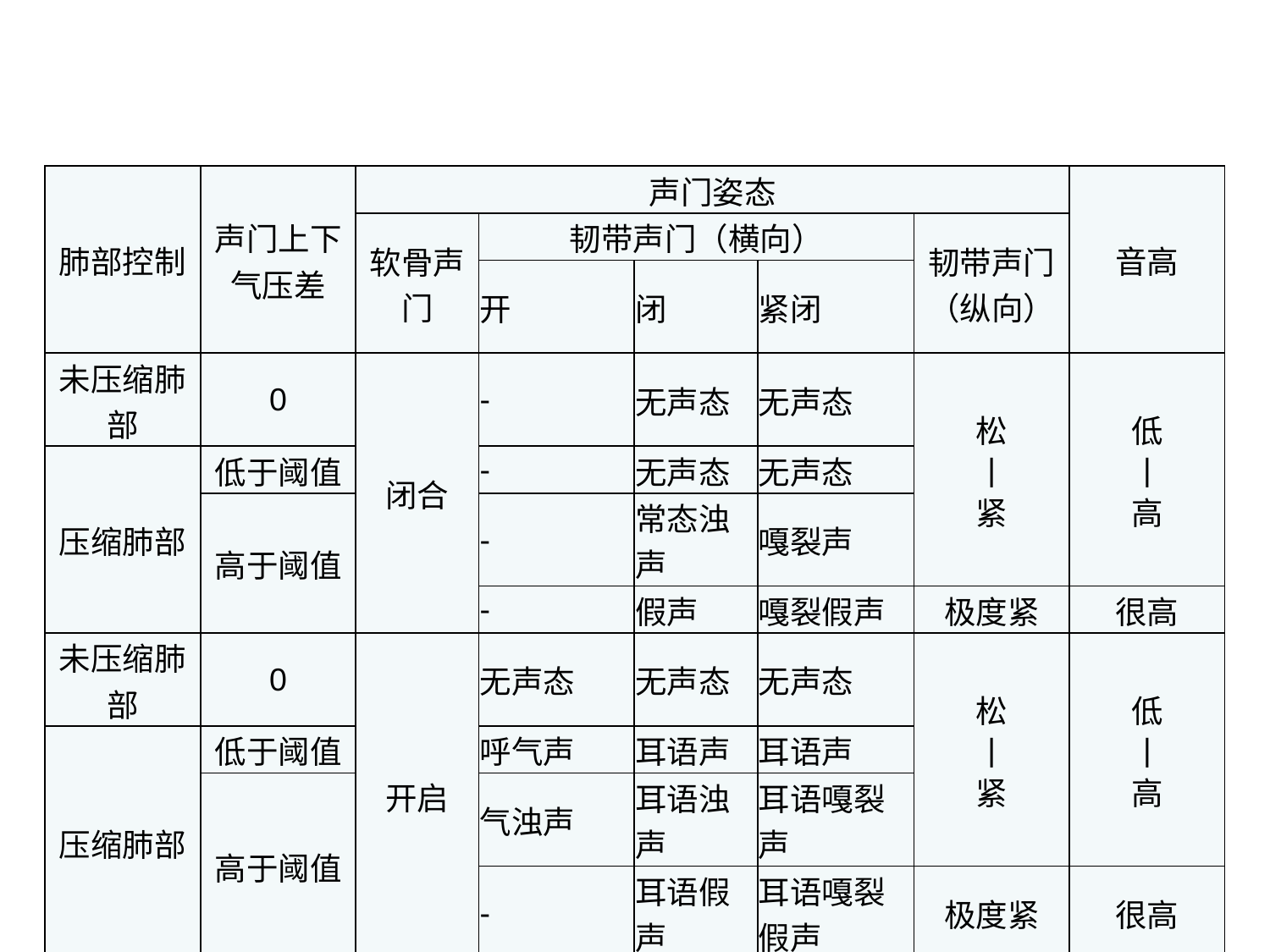

#
| 肺部控制 | 声门上下气压差 | 声门姿态 |  |  |  |  | 音高 |
| --- | --- | --- | --- | --- | --- | --- | --- |
|  |  | 软骨声门 | 韧带声门（横向） |  |  | 韧带声门 （纵向） |  |
|  |  |  | 开 | 闭 | 紧闭 |  |  |
| 未压缩肺部 | 0 | 闭合 | - | 无声态 | 无声态 | 松 | 紧 | 低 | 高 |
| 压缩肺部 | 低于阈值 |  | - | 无声态 | 无声态 |  |  |
|  | 高于阈值 |  | - | 常态浊声 | 嘎裂声 |  |  |
|  |  |  | - | 假声 | 嘎裂假声 | 极度紧 | 很高 |
| 未压缩肺部 | 0 | 开启 | 无声态 | 无声态 | 无声态 | 松 | 紧 | 低 | 高 |
| 压缩肺部 | 低于阈值 |  | 呼气声 | 耳语声 | 耳语声 |  |  |
|  | 高于阈值 |  | 气浊声 | 耳语浊声 | 耳语嘎裂声 |  |  |
|  |  |  | - | 耳语假声 | 耳语嘎裂假声 | 极度紧 | 很高 |